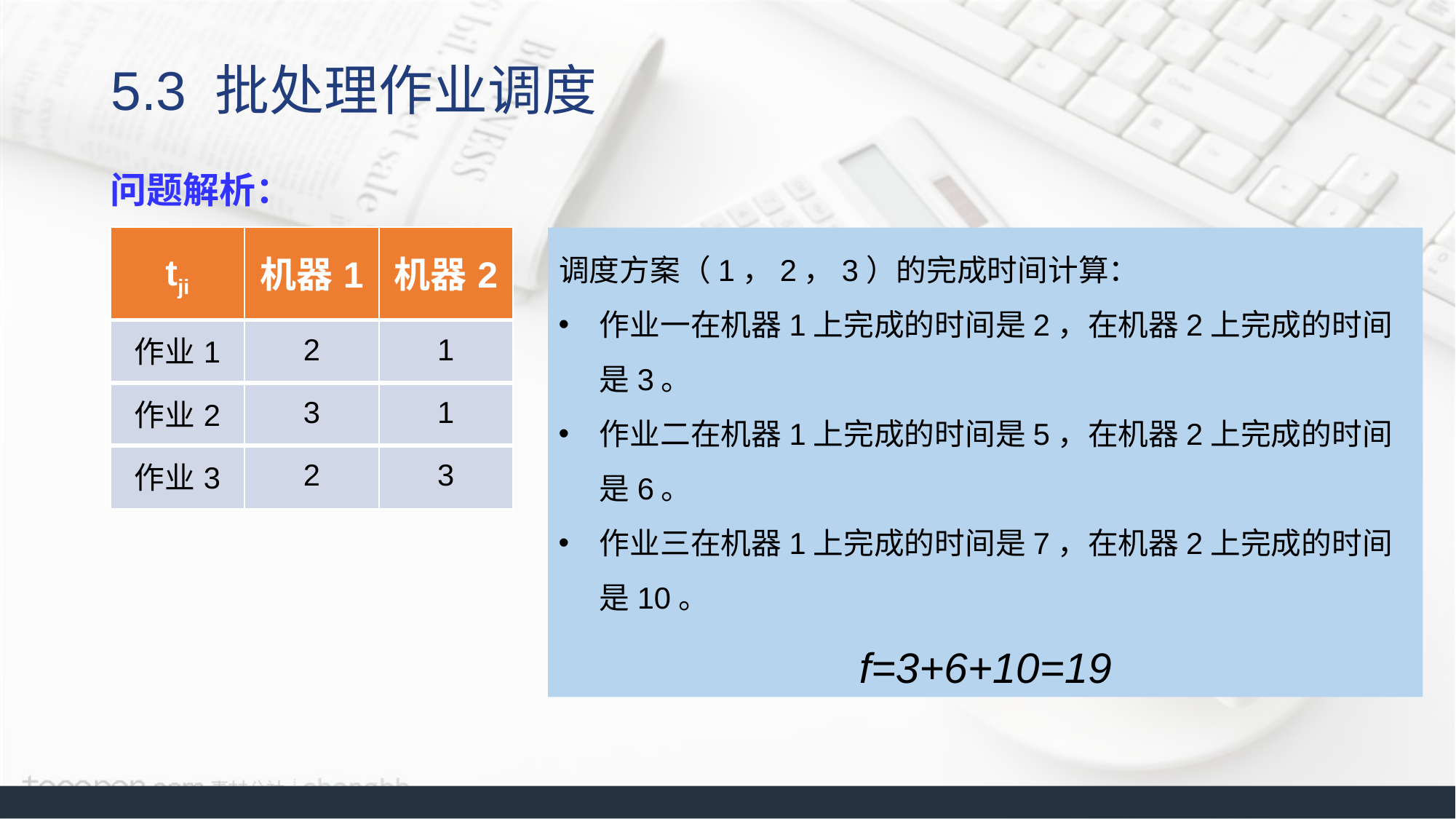

# 5.3 批处理作业调度
问题解析：

| tji | 机器1 | 机器2 |
| --- | --- | --- |
| 作业1 | 2 | 1 |
| 作业2 | 3 | 1 |
| 作业3 | 2 | 3 |
调度方案（1，2，3）的完成时间计算：
作业一在机器1上完成的时间是2，在机器2上完成的时间是3。
作业二在机器1上完成的时间是5，在机器2上完成的时间是6。
作业三在机器1上完成的时间是7，在机器2上完成的时间是10。
f=3+6+10=19